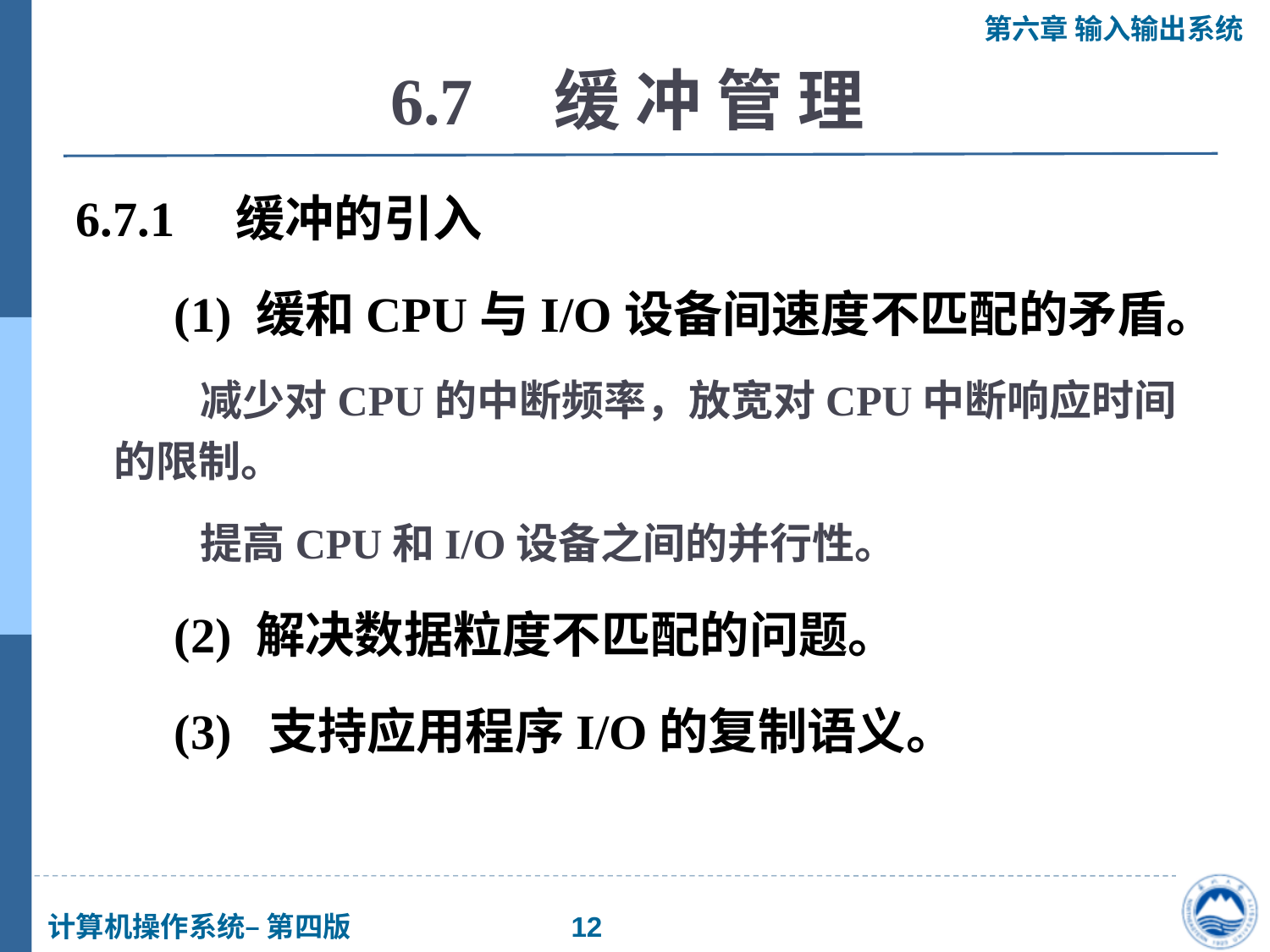

# 6.7　缓 冲 管 理
6.7.1　缓冲的引入
        (1) 缓和CPU与I/O设备间速度不匹配的矛盾。
        减少对CPU的中断频率，放宽对CPU中断响应时间的限制。
        提高CPU和I/O设备之间的并行性。
        (2) 解决数据粒度不匹配的问题。
        (3)  支持应用程序I/O的复制语义。